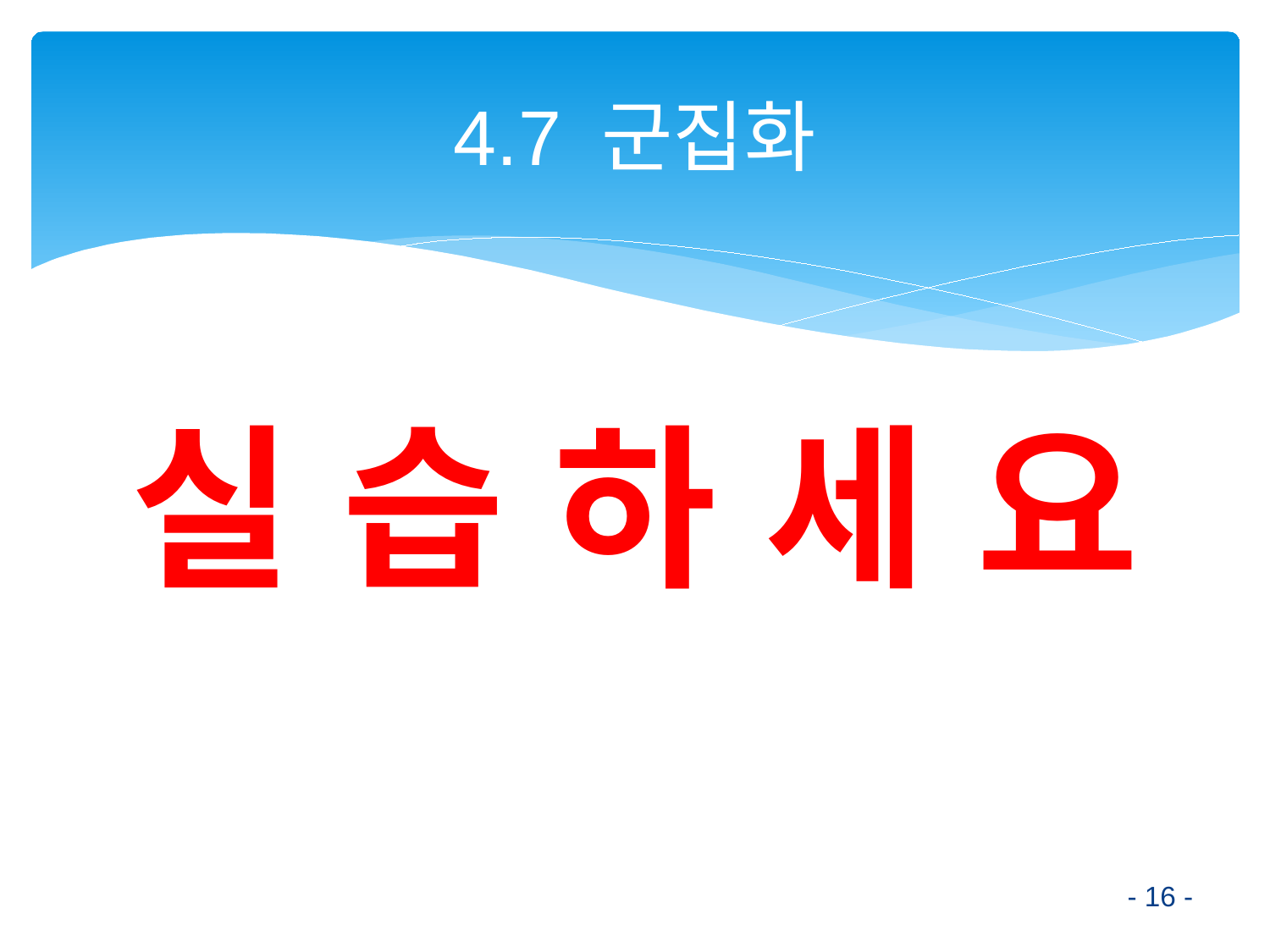

# 4.7 군집화
실 습 하 세 요
- 16 -